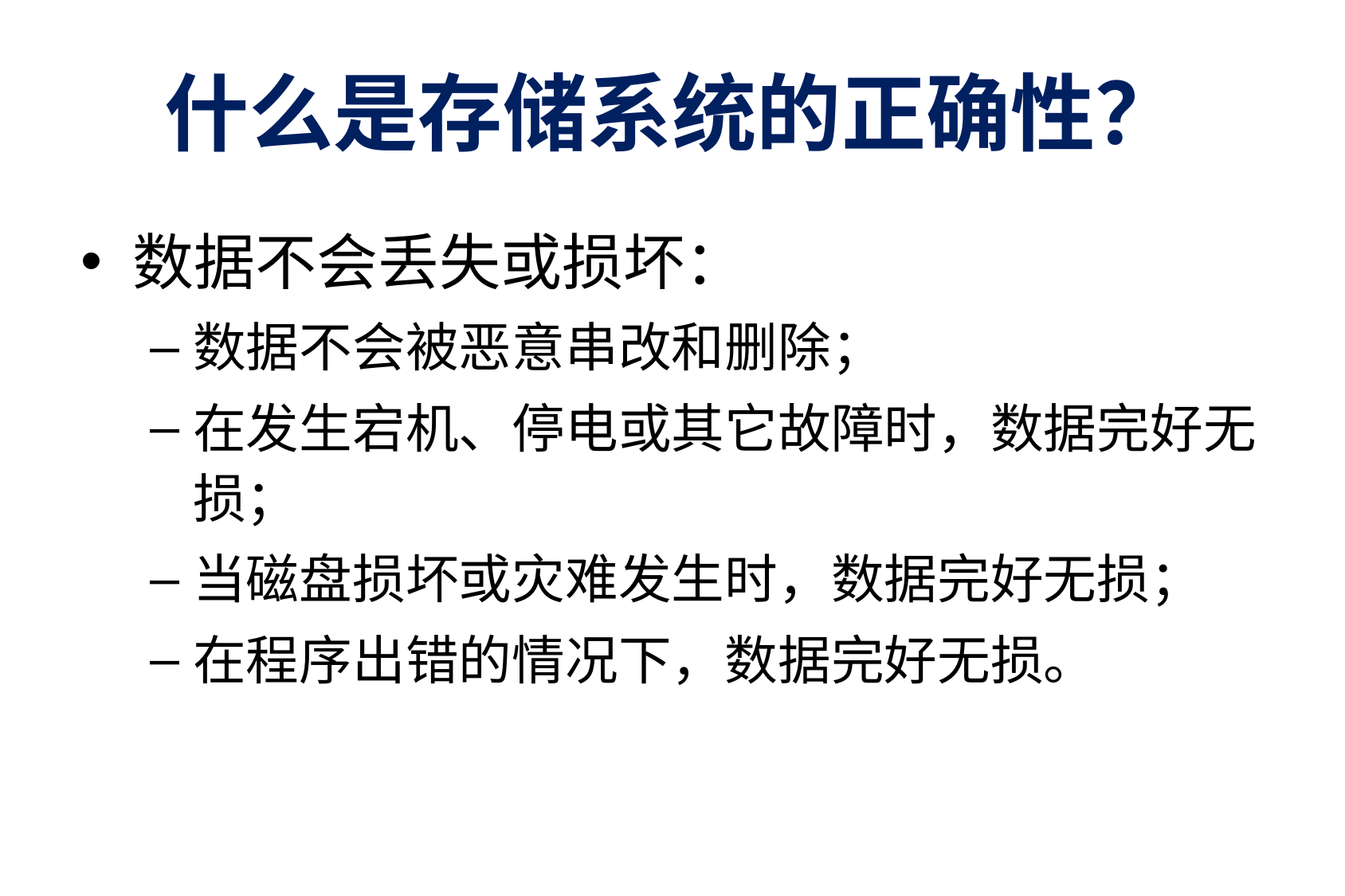

# 什么是存储系统的正确性？
数据不会丢失或损坏：
数据不会被恶意串改和删除；
在发生宕机、停电或其它故障时，数据完好无损；
当磁盘损坏或灾难发生时，数据完好无损；
在程序出错的情况下，数据完好无损。